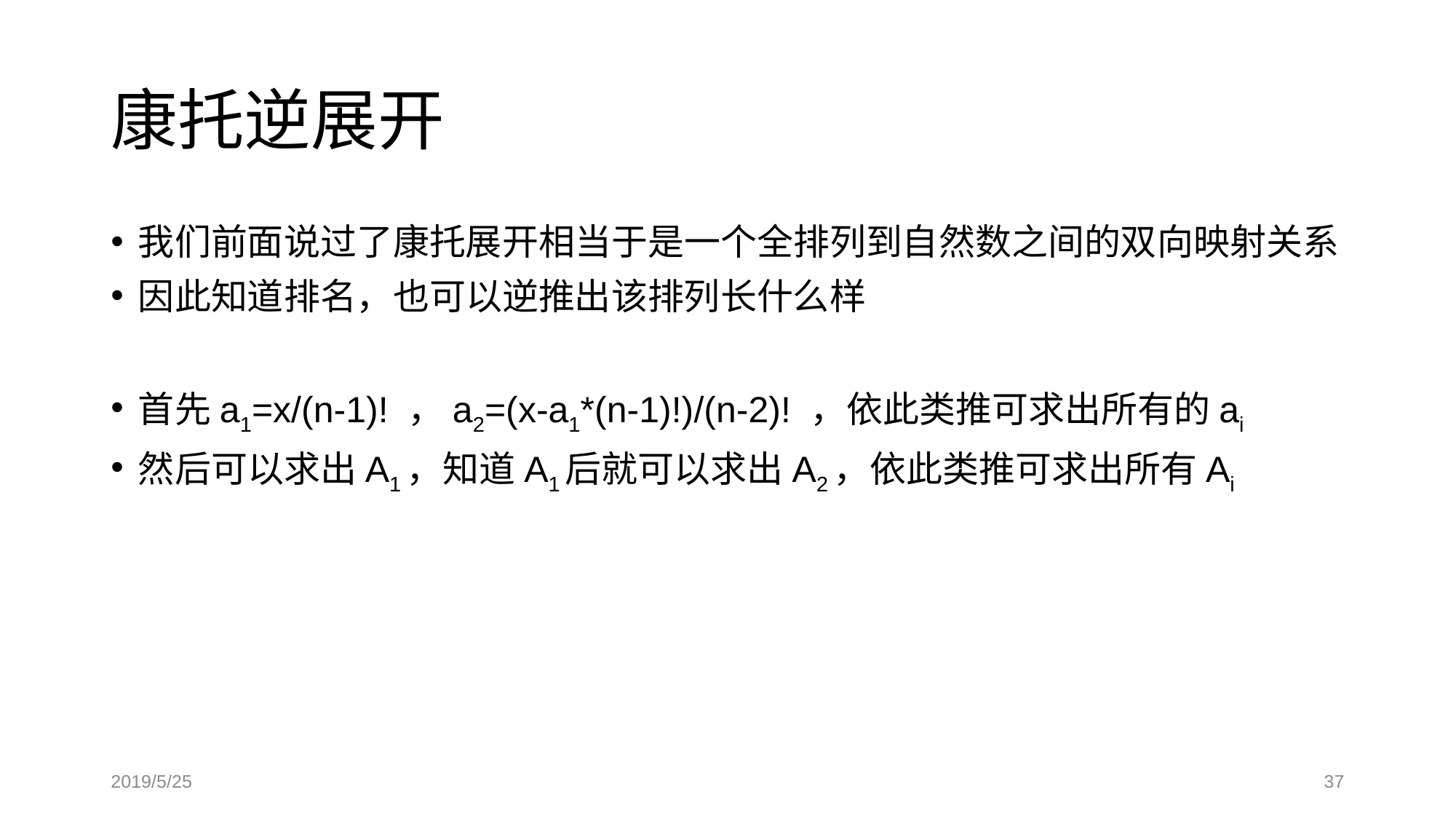

# 康托逆展开
我们前面说过了康托展开相当于是一个全排列到自然数之间的双向映射关系
因此知道排名，也可以逆推出该排列长什么样

首先a1=x/(n-1)! ，a2=(x-a1*(n-1)!)/(n-2)! ，依此类推可求出所有的ai
然后可以求出A1，知道A1后就可以求出A2，依此类推可求出所有Ai

2019/5/25
37